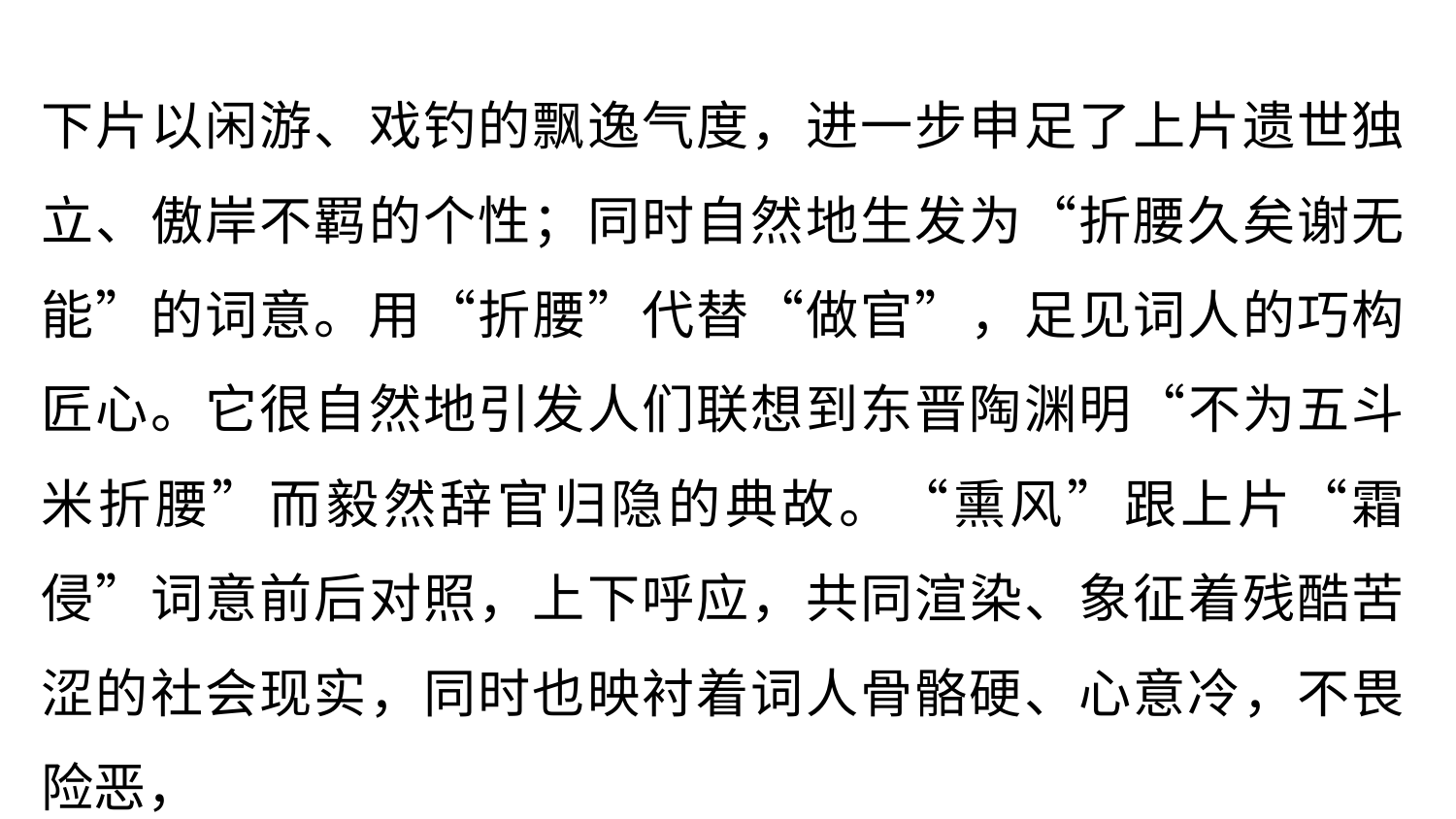

下片以闲游、戏钓的飘逸气度，进一步申足了上片遗世独立、傲岸不羁的个性；同时自然地生发为“折腰久矣谢无能”的词意。用“折腰”代替“做官”，足见词人的巧构匠心。它很自然地引发人们联想到东晋陶渊明“不为五斗米折腰”而毅然辞官归隐的典故。“熏风”跟上片“霜侵”词意前后对照，上下呼应，共同渲染、象征着残酷苦涩的社会现实，同时也映衬着词人骨骼硬、心意冷，不畏险恶，